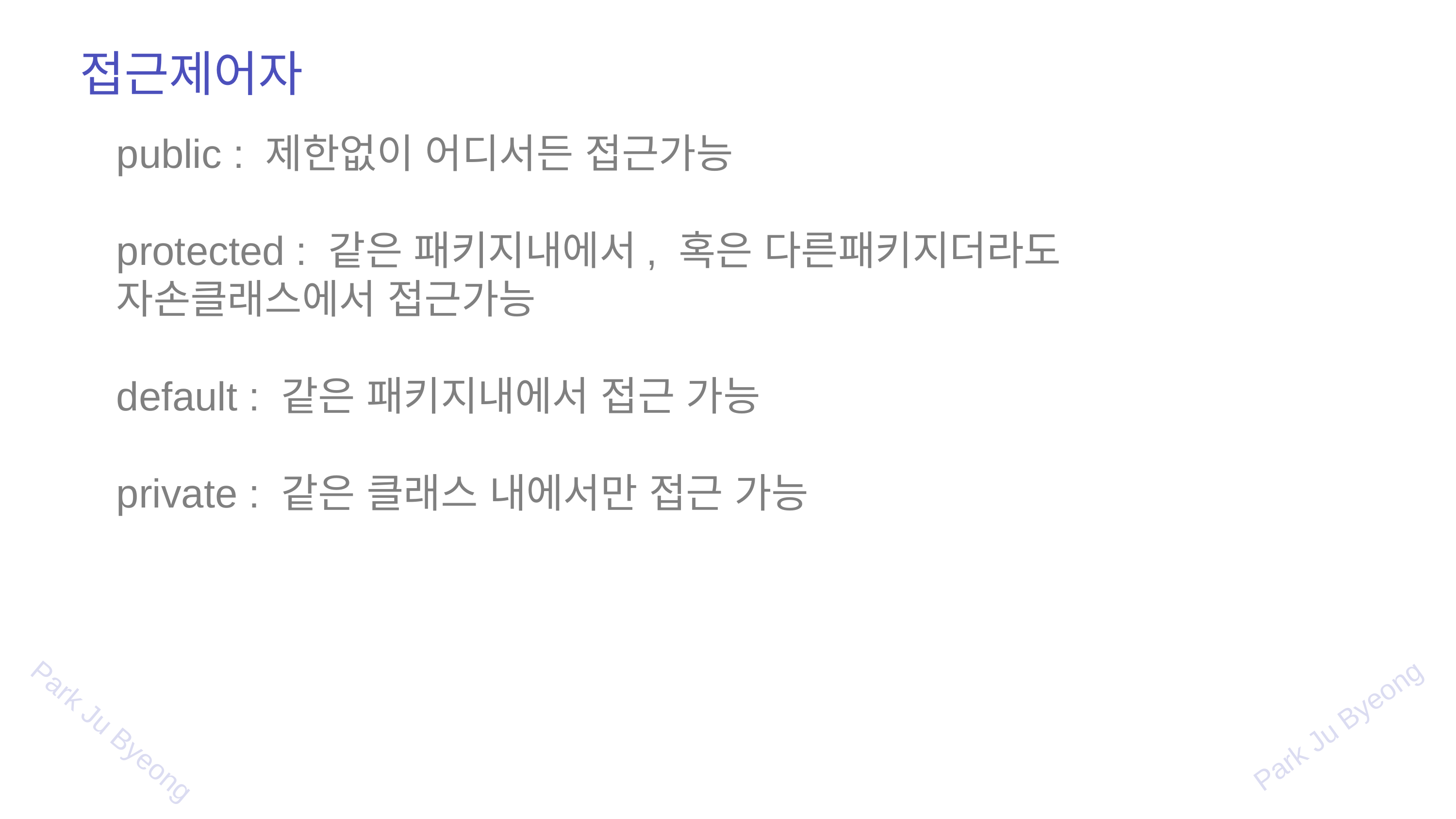

접근제어자
public : 제한없이 어디서든 접근가능

protected : 같은 패키지내에서, 혹은 다른패키지더라도 자손클래스에서 접근가능

default : 같은 패키지내에서 접근 가능

private : 같은 클래스 내에서만 접근 가능